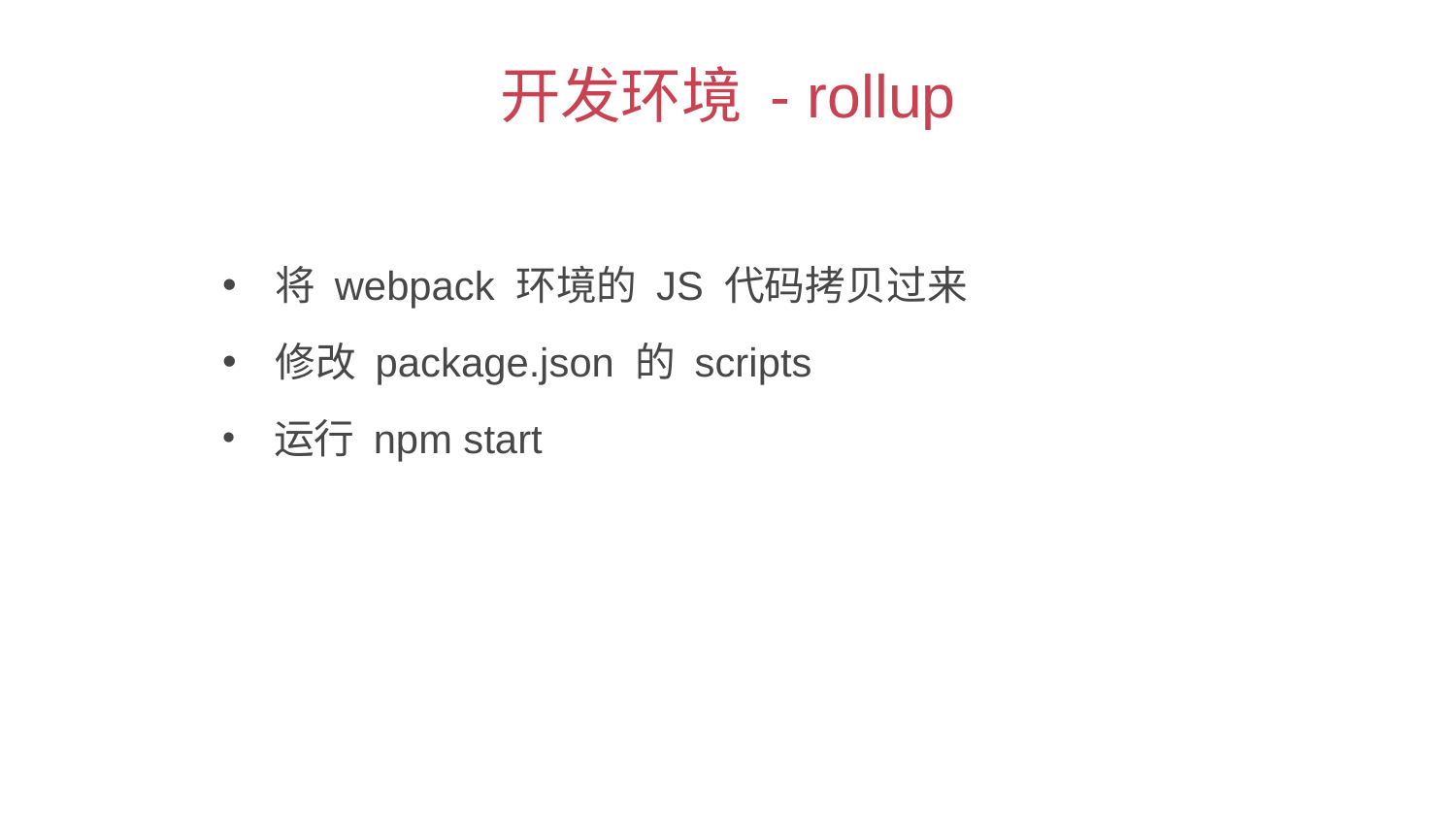

开发环境 - rollup
 将 webpack 环境的 JS 代码拷贝过来
 修改 package.json 的 scripts
 运行 npm start